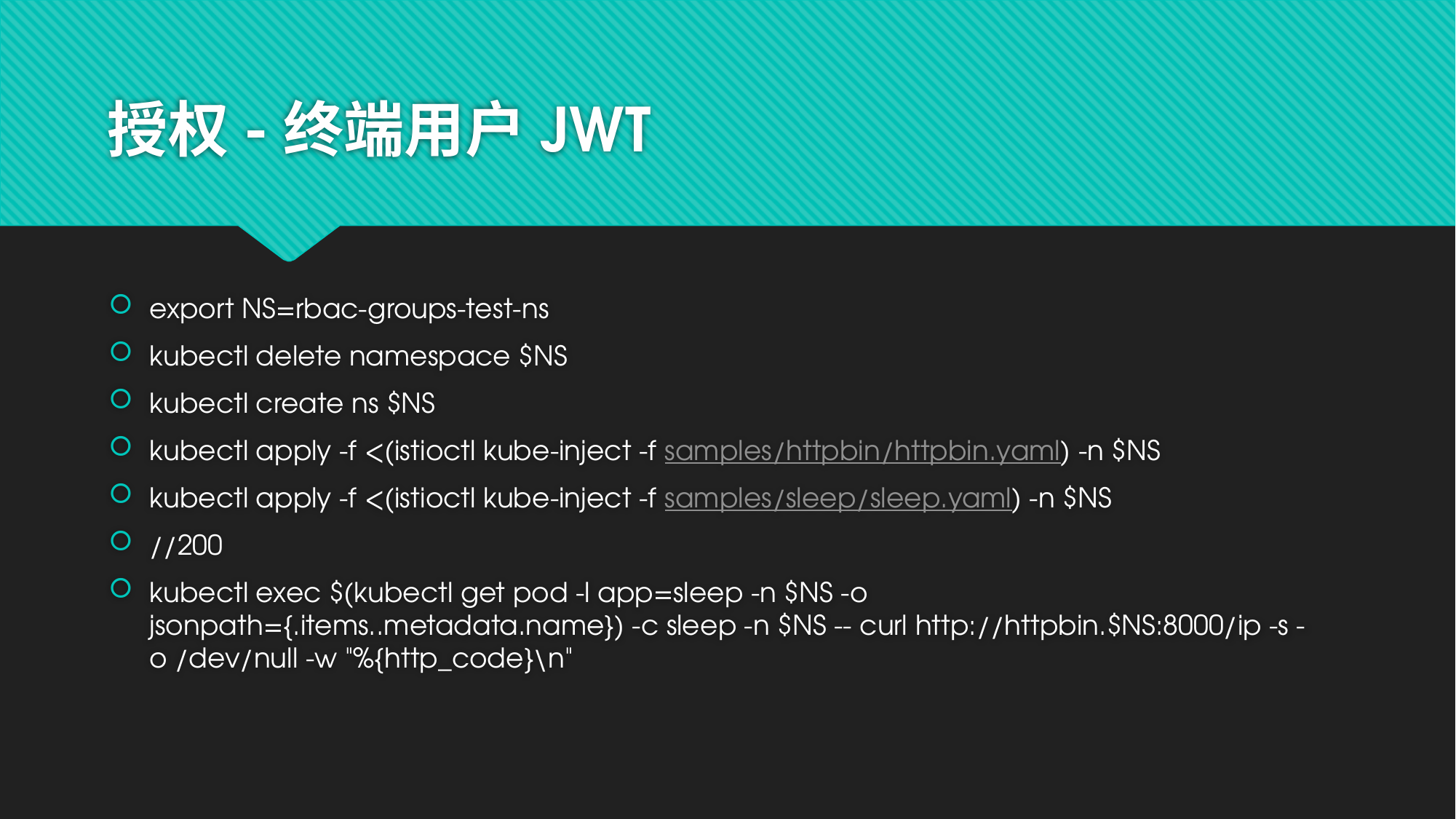

# 授权-终端用户JWT
export NS=rbac-groups-test-ns
kubectl delete namespace $NS
kubectl create ns $NS
kubectl apply -f <(istioctl kube-inject -f samples/httpbin/httpbin.yaml) -n $NS
kubectl apply -f <(istioctl kube-inject -f samples/sleep/sleep.yaml) -n $NS
//200
kubectl exec $(kubectl get pod -l app=sleep -n $NS -o jsonpath={.items..metadata.name}) -c sleep -n $NS -- curl http://httpbin.$NS:8000/ip -s -o /dev/null -w "%{http_code}\n"